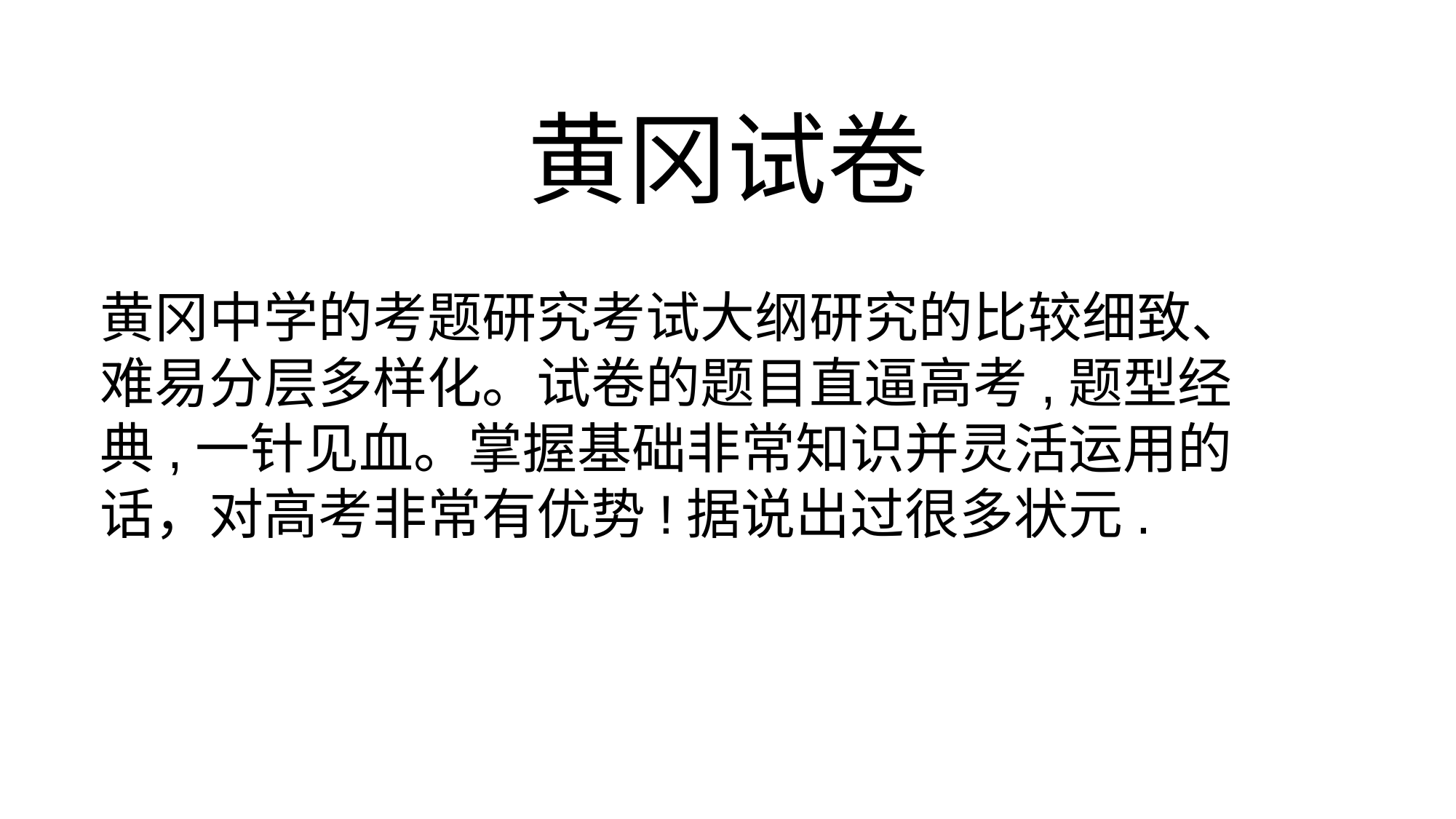

黄冈试卷
黄冈中学的考题研究考试大纲研究的比较细致、难易分层多样化。试卷的题目直逼高考,题型经典,一针见血。掌握基础非常知识并灵活运用的话，对高考非常有优势!据说出过很多状元.